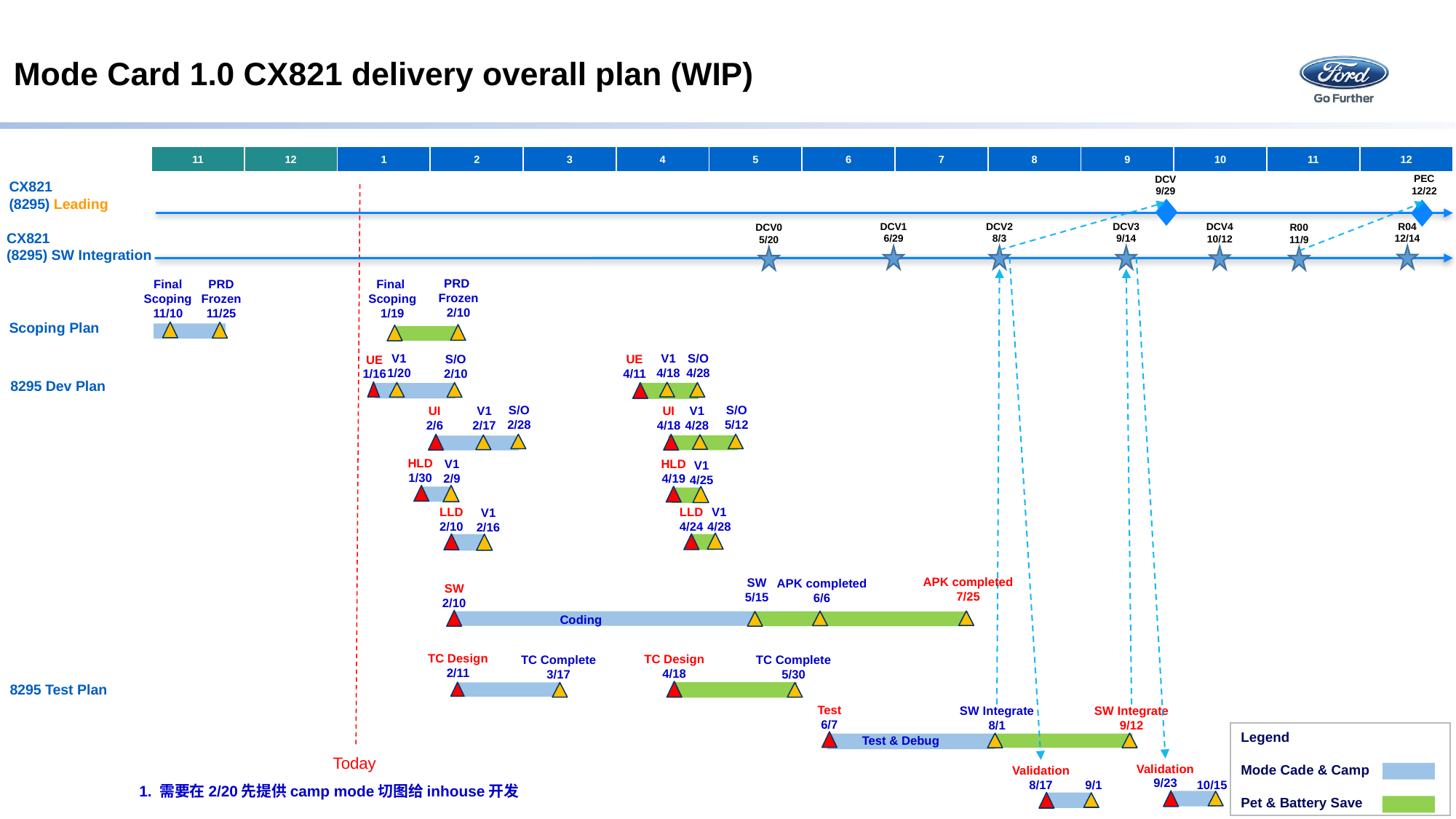

# Mode Card 1.0 CX821 delivery overall plan (WIP)
| 11 | 12 | 1 | 2 | 3 | 4 | 5 | 6 | 7 | 8 | 9 | 10 | 11 | 12 |
| --- | --- | --- | --- | --- | --- | --- | --- | --- | --- | --- | --- | --- | --- |
PEC
12/22

DCV
9/29

CX821
(8295) Leading
R04
12/14

DCV3
9/14

DCV1
6/29

DCV2
8/3

DCV4
10/12

DCV0
5/20

R00
11/9

CX821
(8295) SW Integration
PRD
Frozen
2/10

PRD
Frozen
11/25
Final
Scoping
11/10
Final
Scoping
1/19

Scoping Plan

V1
4/18

V1
1/20

S/O
2/10

UE
4/11

UE
1/16

S/O
4/28

8295 Dev Plan

UI
2/6

UI
4/18
V1
4/28

V1
2/17

S/O
2/28

S/O
5/12

HLD
1/30

V1
2/9

HLD
4/19

V1
4/25

V1
4/28

LLD
4/24

LLD
2/10

V1
2/16

APK completed
7/25

SW
5/15

APK completed
6/6

SW
2/10

Coding

TC Design
2/11

TC Design
4/18

TC Complete
3/17

TC Complete
5/30

8295 Test Plan

Test
6/7

SW Integrate
9/12

SW Integrate
8/1

Legend

Mode Cade & Camp

Pet & Battery Save

Test & Debug

Today
Validation
9/23

Validation
8/17

10/15

9/1

1. 需要在2/20先提供camp mode切图给inhouse开发